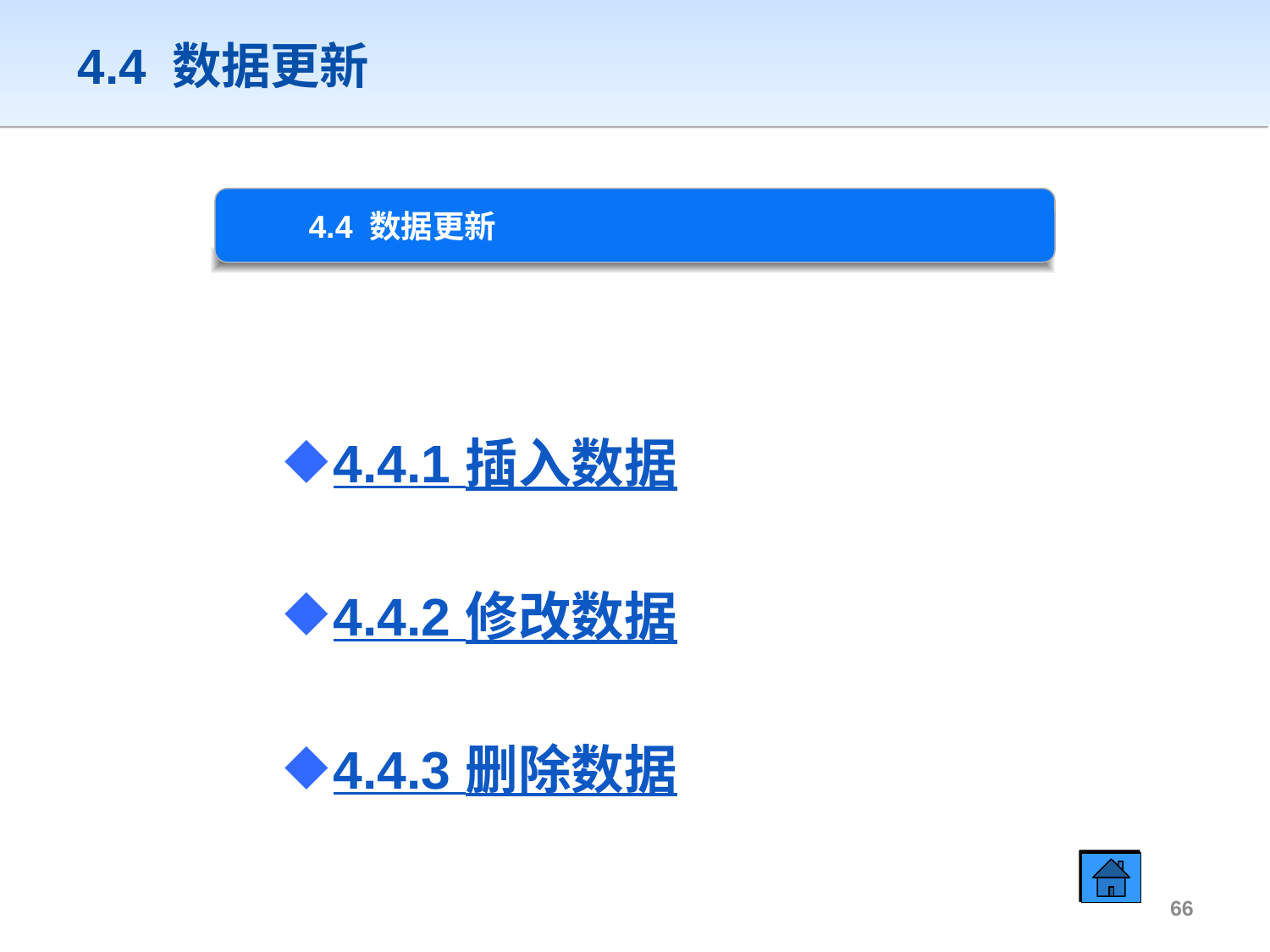

4.4 数据更新

4.4 数据更新

4.4.1 插入数据
4.4.2 修改数据
4.4.3 删除数据

66